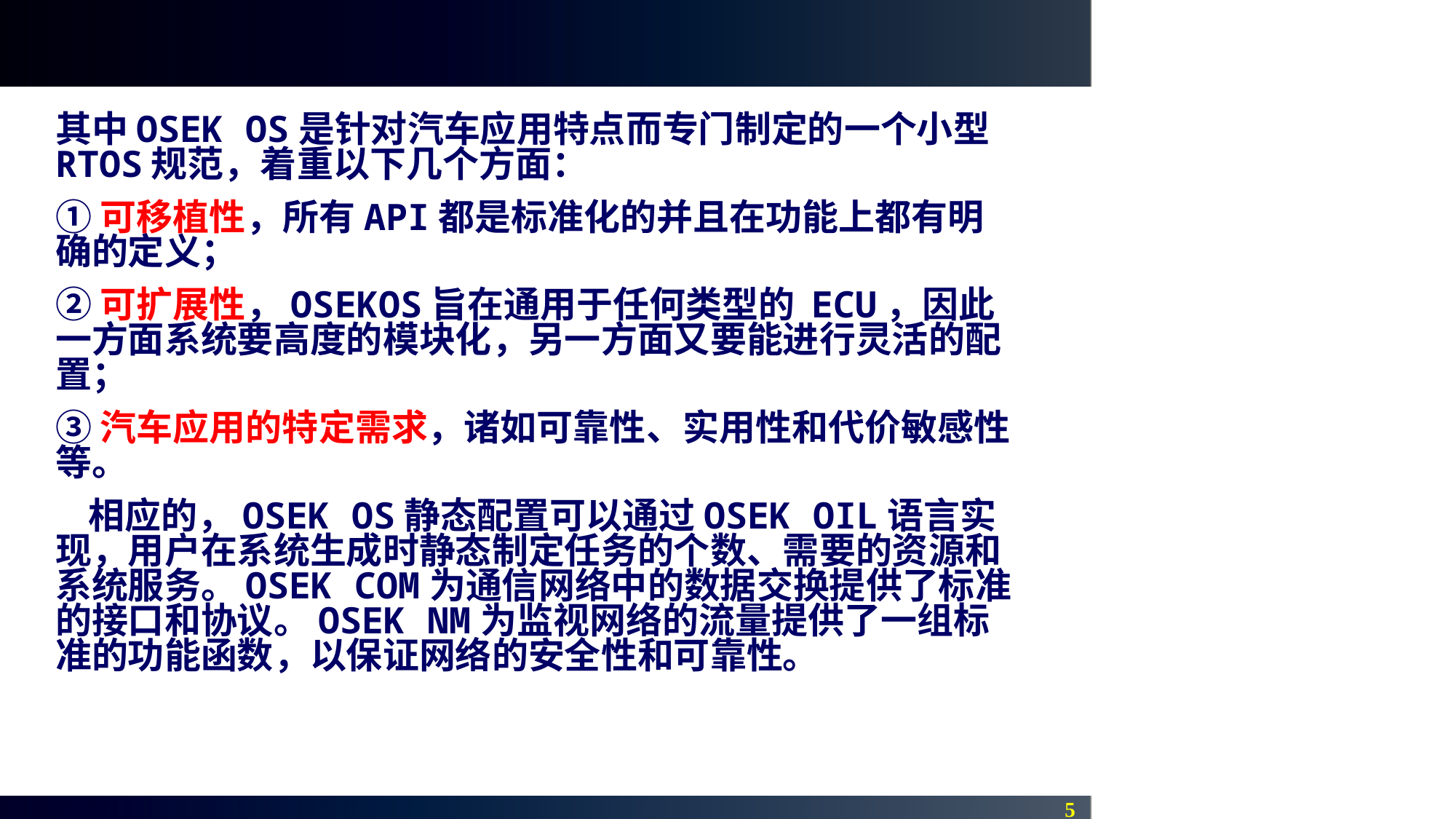

其中OSEK OS是针对汽车应用特点而专门制定的一个小型RTOS规范，着重以下几个方面：
①可移植性，所有API都是标准化的并且在功能上都有明确的定义；
②可扩展性，OSEKOS旨在通用于任何类型的 ECU，因此一方面系统要高度的模块化，另一方面又要能进行灵活的配置；
③汽车应用的特定需求，诸如可靠性、实用性和代价敏感性等。
   相应的，OSEK OS静态配置可以通过OSEK OIL语言实现，用户在系统生成时静态制定任务的个数、需要的资源和系统服务。OSEK COM为通信网络中的数据交换提供了标准的接口和协议。OSEK NM为监视网络的流量提供了一组标准的功能函数，以保证网络的安全性和可靠性。